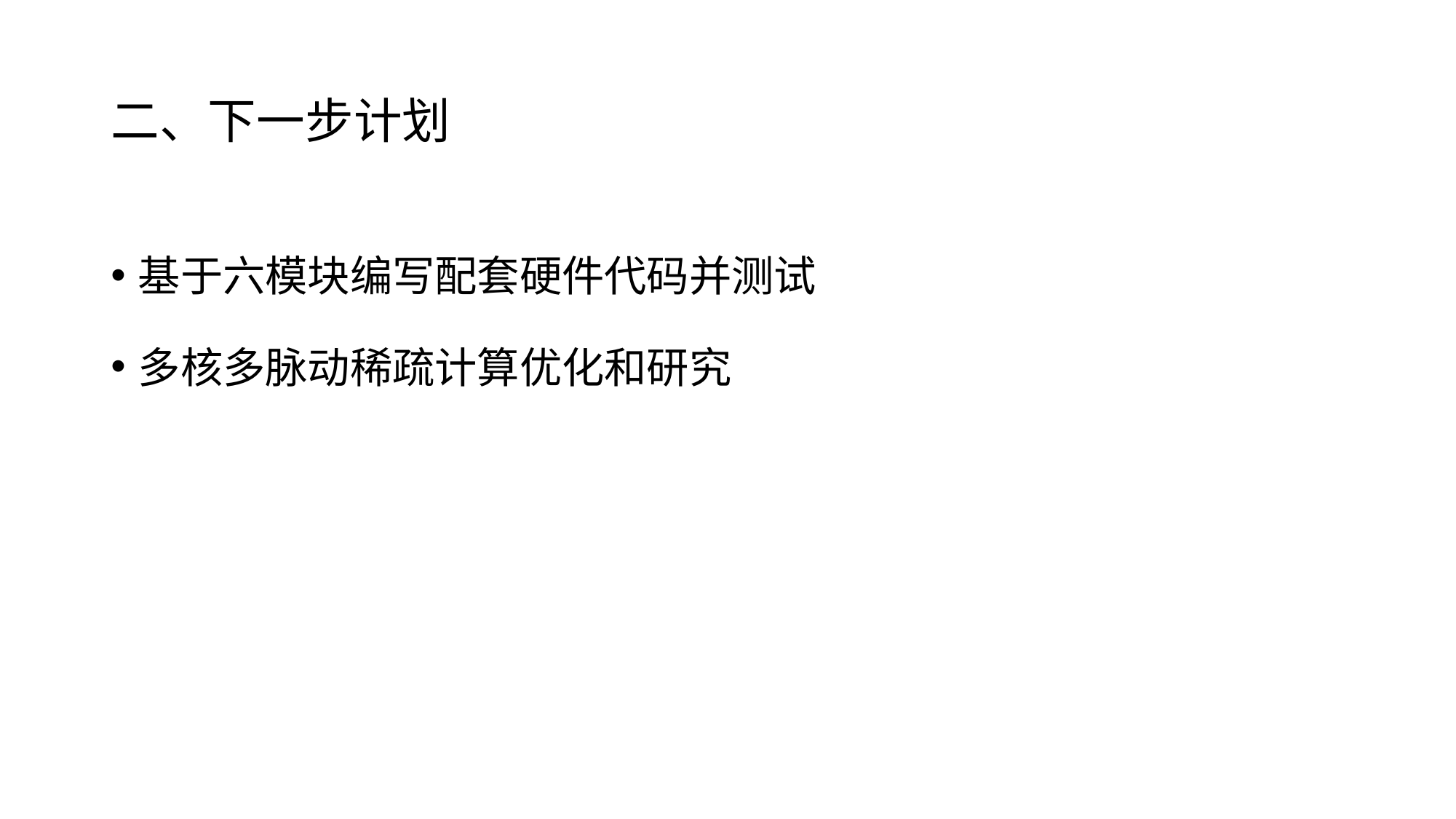

# 二、下一步计划
基于六模块编写配套硬件代码并测试
多核多脉动稀疏计算优化和研究